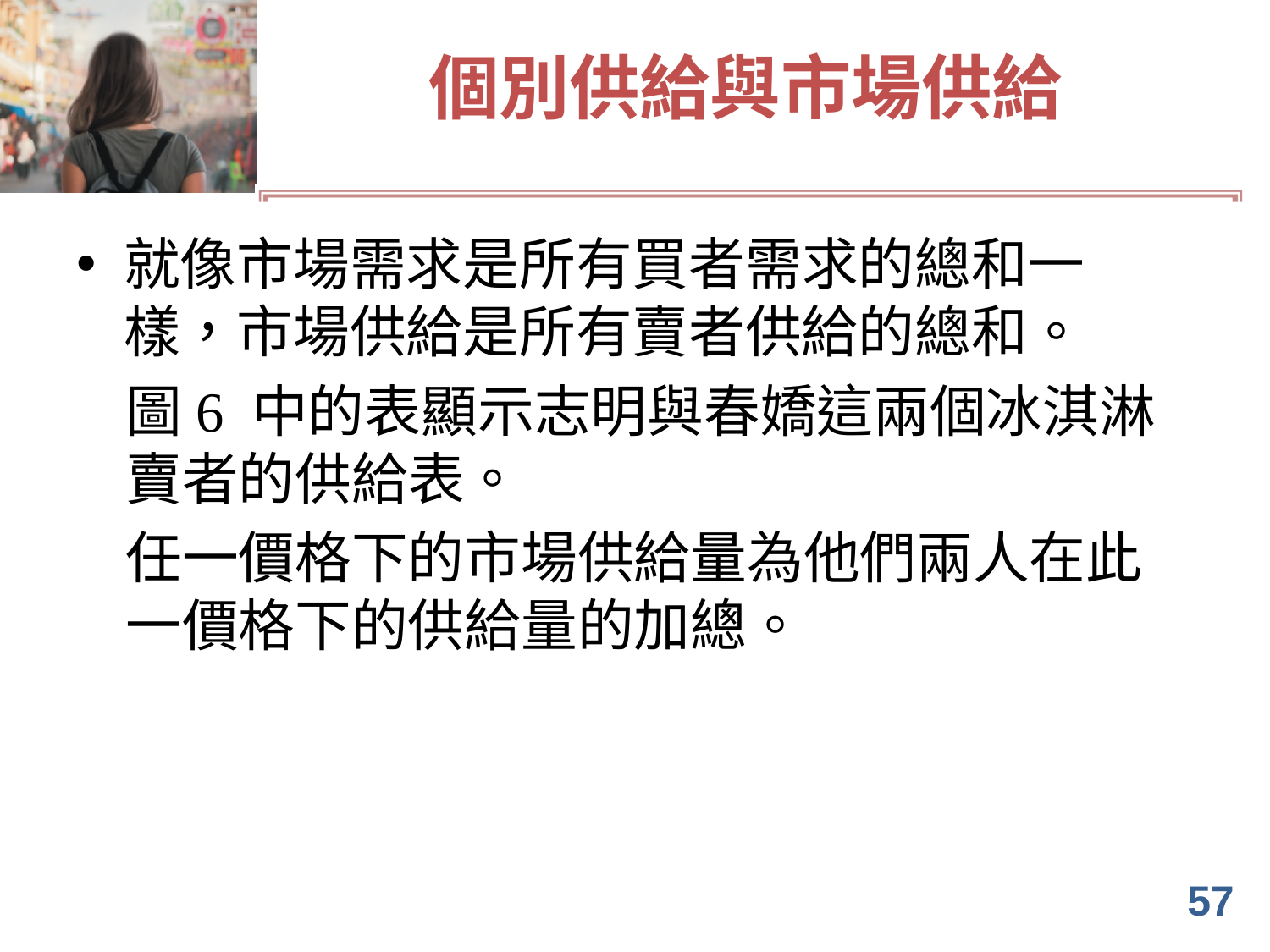

# 個別供給與市場供給
就像市場需求是所有買者需求的總和一樣，市場供給是所有賣者供給的總和。
圖6 中的表顯示志明與春嬌這兩個冰淇淋賣者的供給表。
任一價格下的市場供給量為他們兩人在此一價格下的供給量的加總。
57